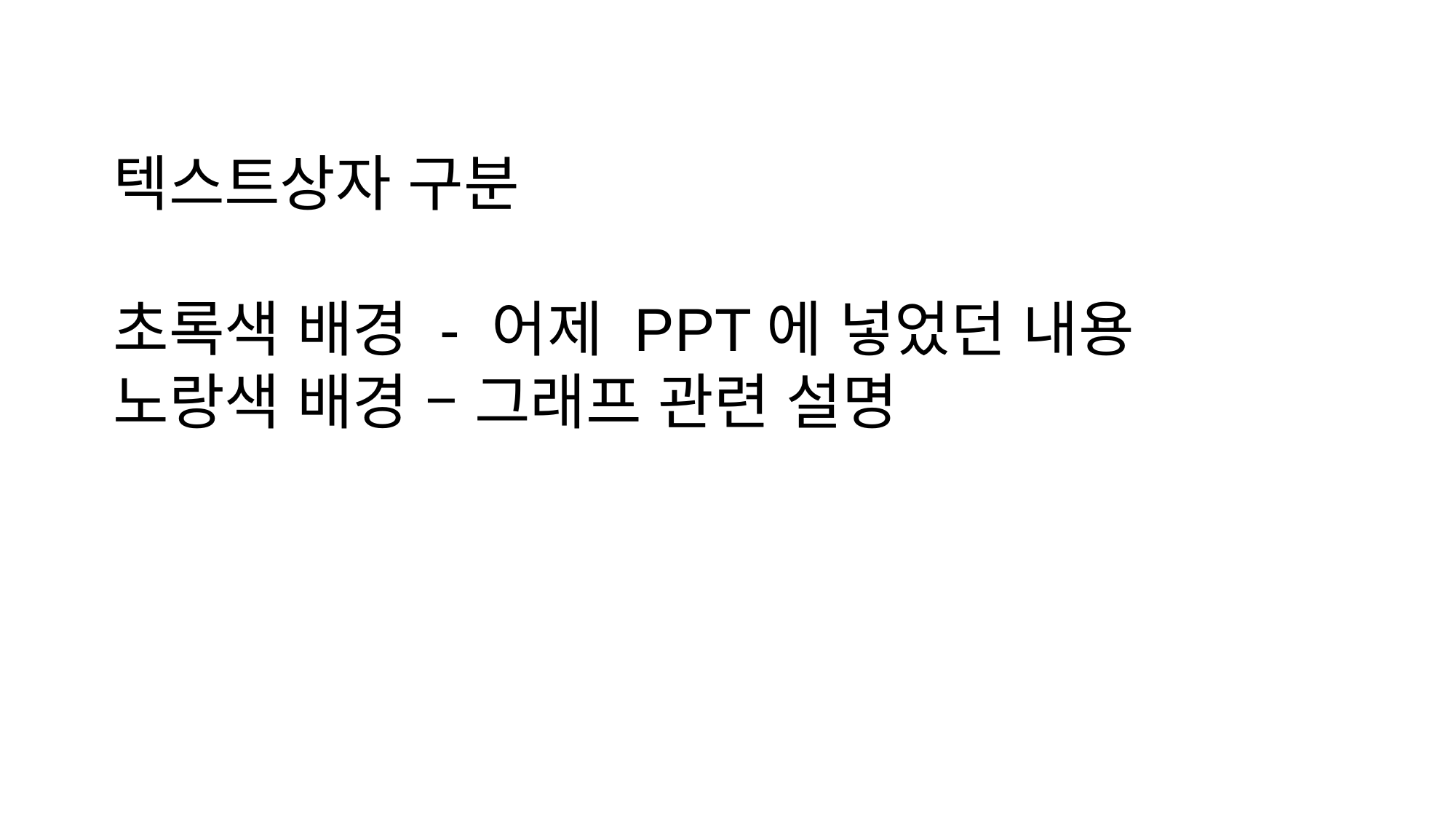

텍스트상자 구분

초록색 배경 - 어제 PPT에 넣었던 내용
노랑색 배경 – 그래프 관련 설명